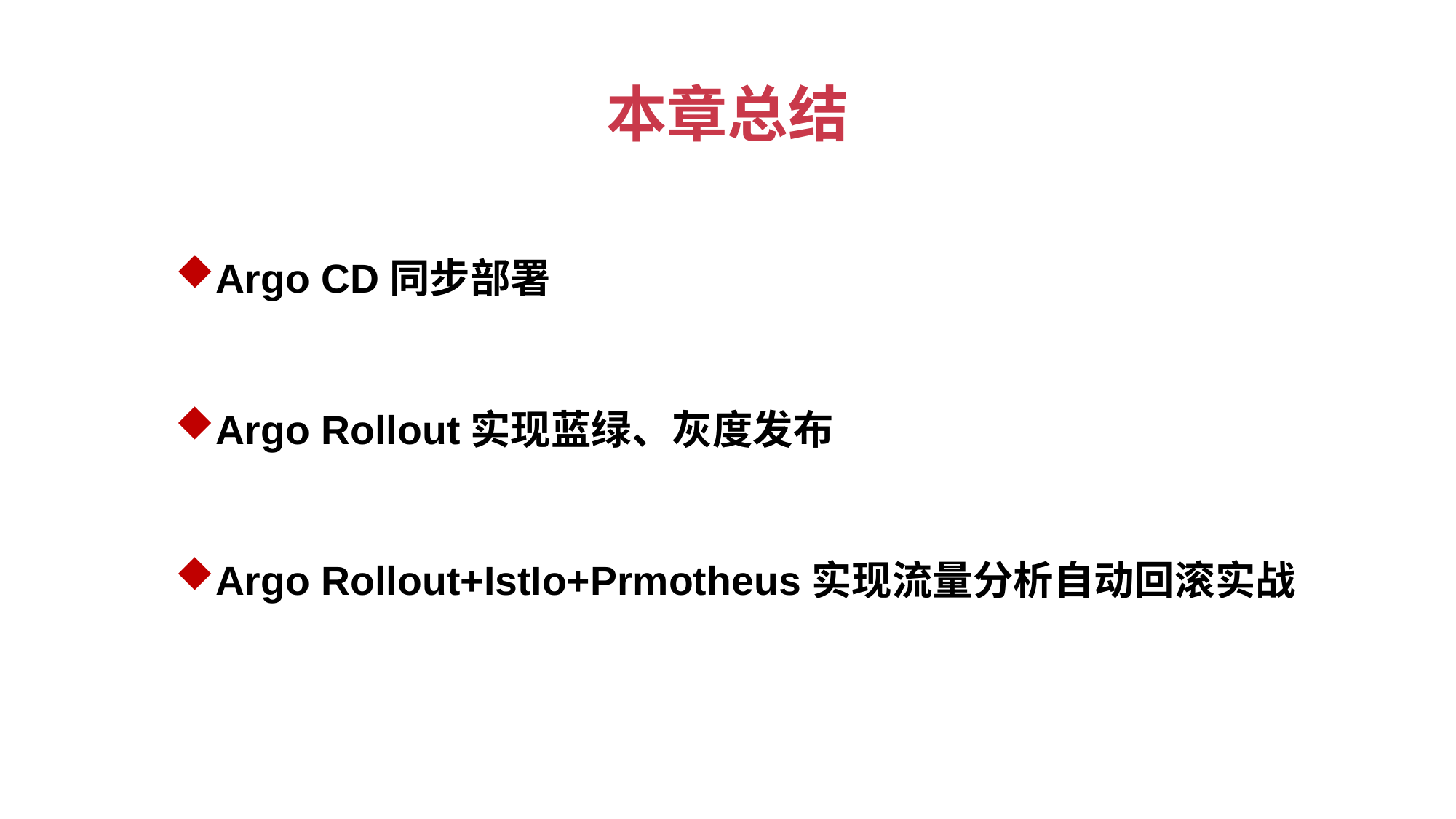

本章总结
Argo CD同步部署
Argo Rollout实现蓝绿、灰度发布
Argo Rollout+IstIo+Prmotheus实现流量分析自动回滚实战